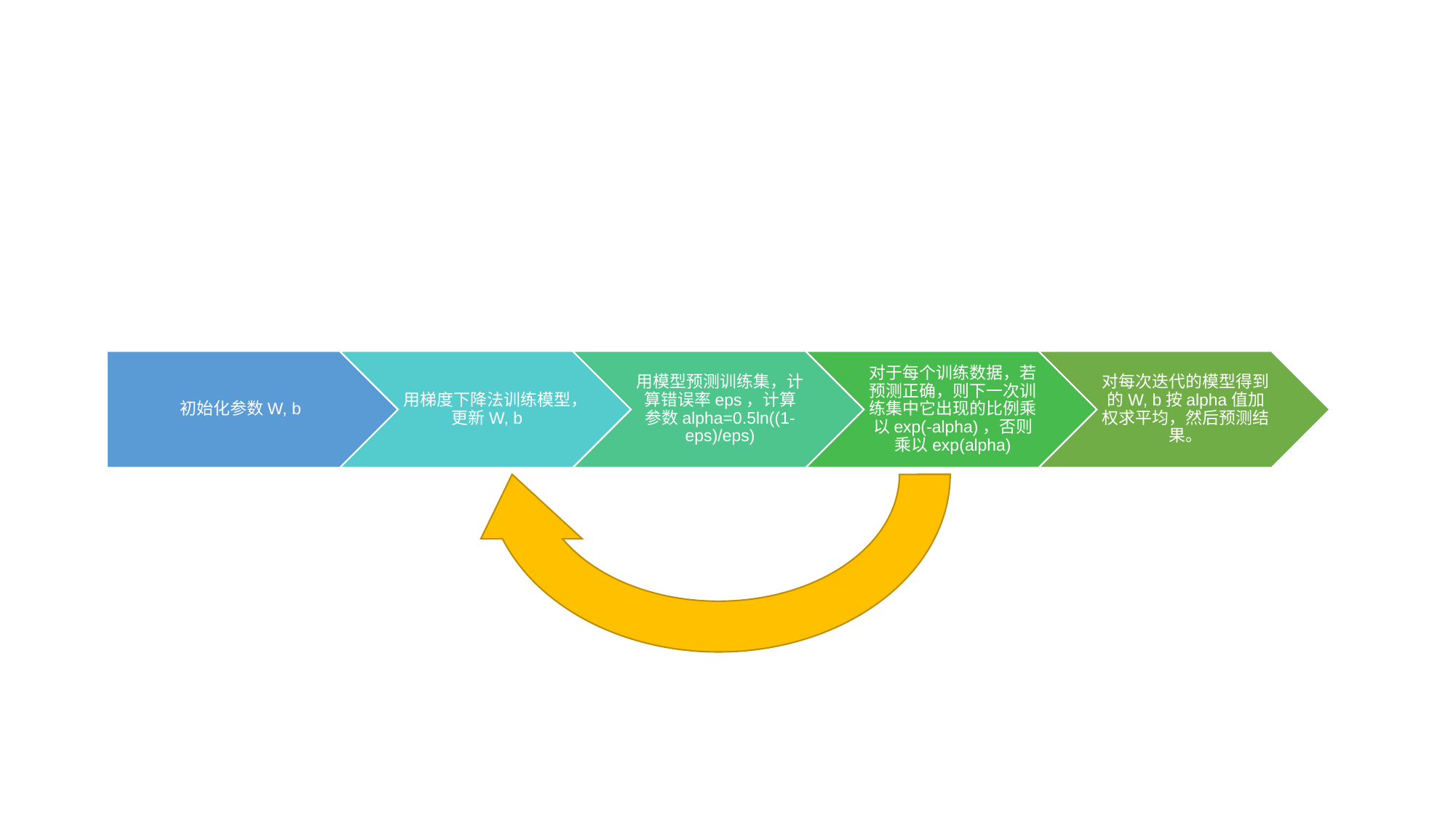

初始化参数W, b
用梯度下降法训练模型，更新W, b
用模型预测训练集，计算错误率eps，计算参数alpha=0.5ln((1-eps)/eps)
对于每个训练数据，若预测正确，则下一次训练集中它出现的比例乘以exp(-alpha)，否则乘以exp(alpha)
对每次迭代的模型得到的W, b按alpha值加权求平均，然后预测结果。